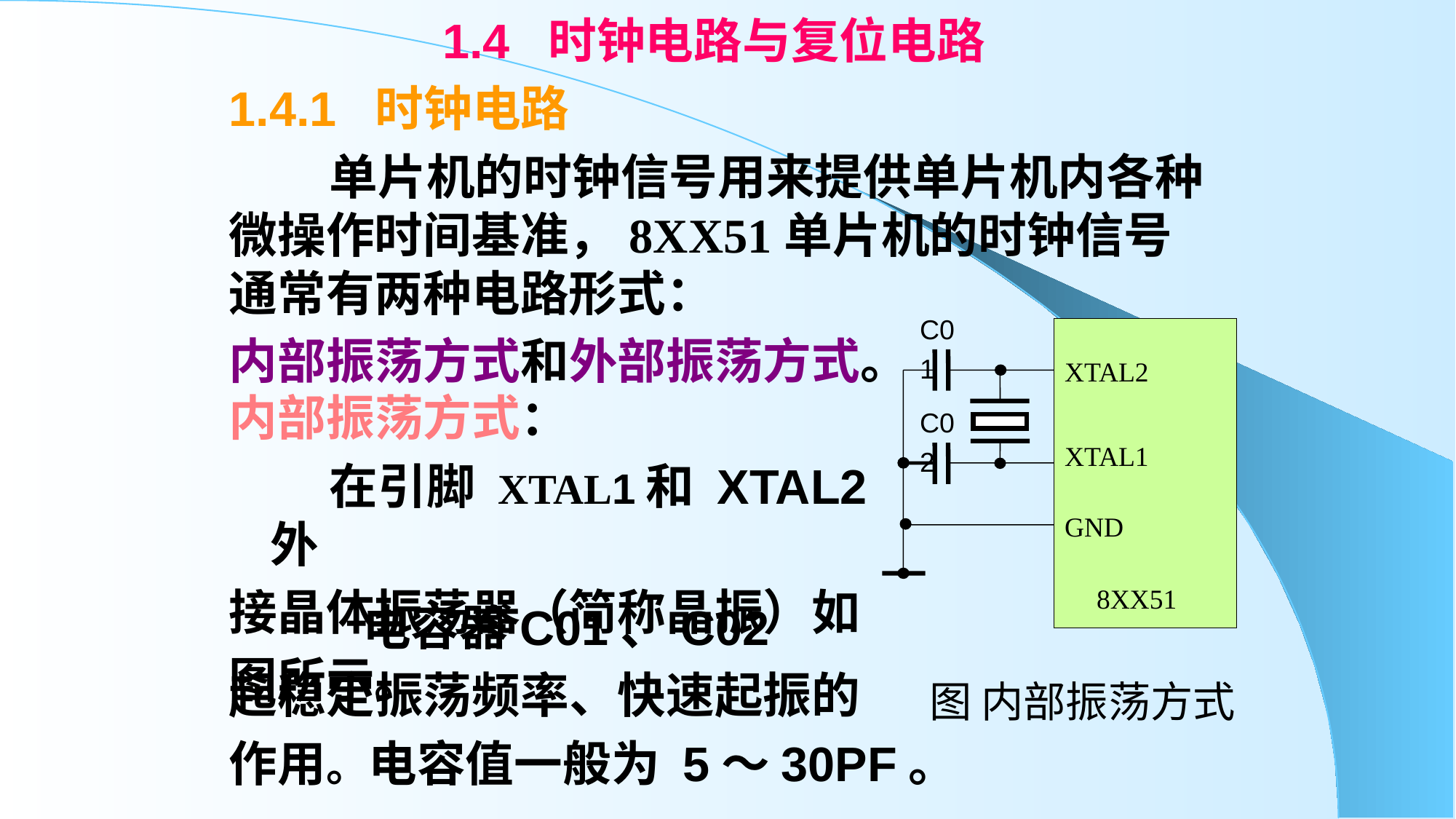

# 1.4  时钟电路与复位电路
1.4.1  时钟电路
        单片机的时钟信号用来提供单片机内各种微操作时间基准，8XX51单片机的时钟信号通常有两种电路形式：
内部振荡方式和外部振荡方式。
C01

XTAL2
XTAL1
GND
8XX51

C02

内部振荡方式：
        在引脚 XTAL1和 XTAL2外
接晶体振荡器（简称晶振）如
图所示。
           电容器C01、C02
起稳定振荡频率、快速起振的
作用。电容值一般为 5～30PF。
图 内部振荡方式